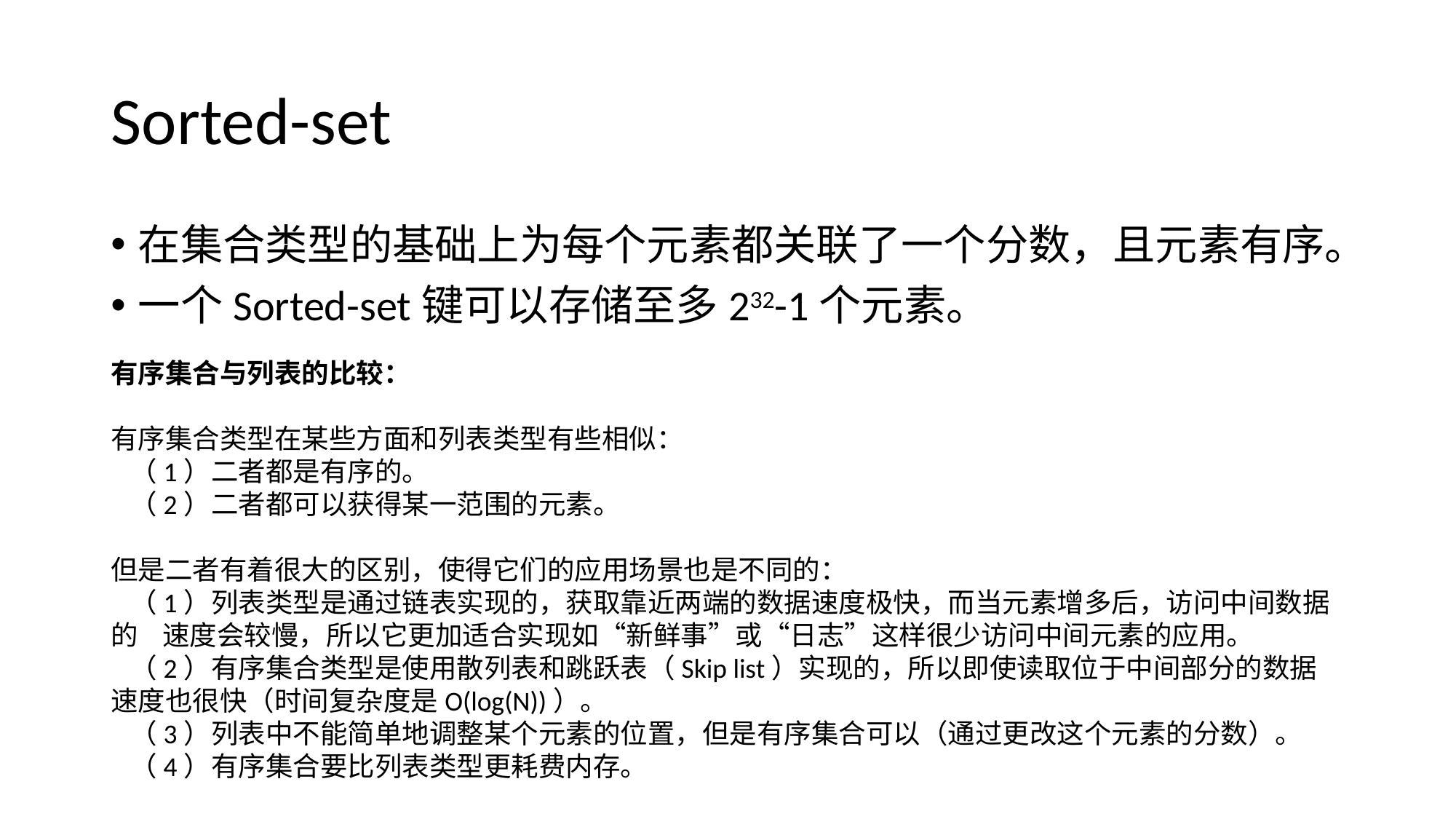

# Sorted-set
在集合类型的基础上为每个元素都关联了一个分数，且元素有序。
一个Sorted-set键可以存储至多232-1个元素。

有序集合与列表的比较：
有序集合类型在某些方面和列表类型有些相似：
  （1）二者都是有序的。
  （2）二者都可以获得某一范围的元素。
但是二者有着很大的区别，使得它们的应用场景也是不同的：
  （1）列表类型是通过链表实现的，获取靠近两端的数据速度极快，而当元素增多后，访问中间数据的    速度会较慢，所以它更加适合实现如“新鲜事”或“日志”这样很少访问中间元素的应用。
  （2）有序集合类型是使用散列表和跳跃表（Skip list）实现的，所以即使读取位于中间部分的数据速度也很快（时间复杂度是O(log(N))）。
  （3）列表中不能简单地调整某个元素的位置，但是有序集合可以（通过更改这个元素的分数）。
  （4）有序集合要比列表类型更耗费内存。